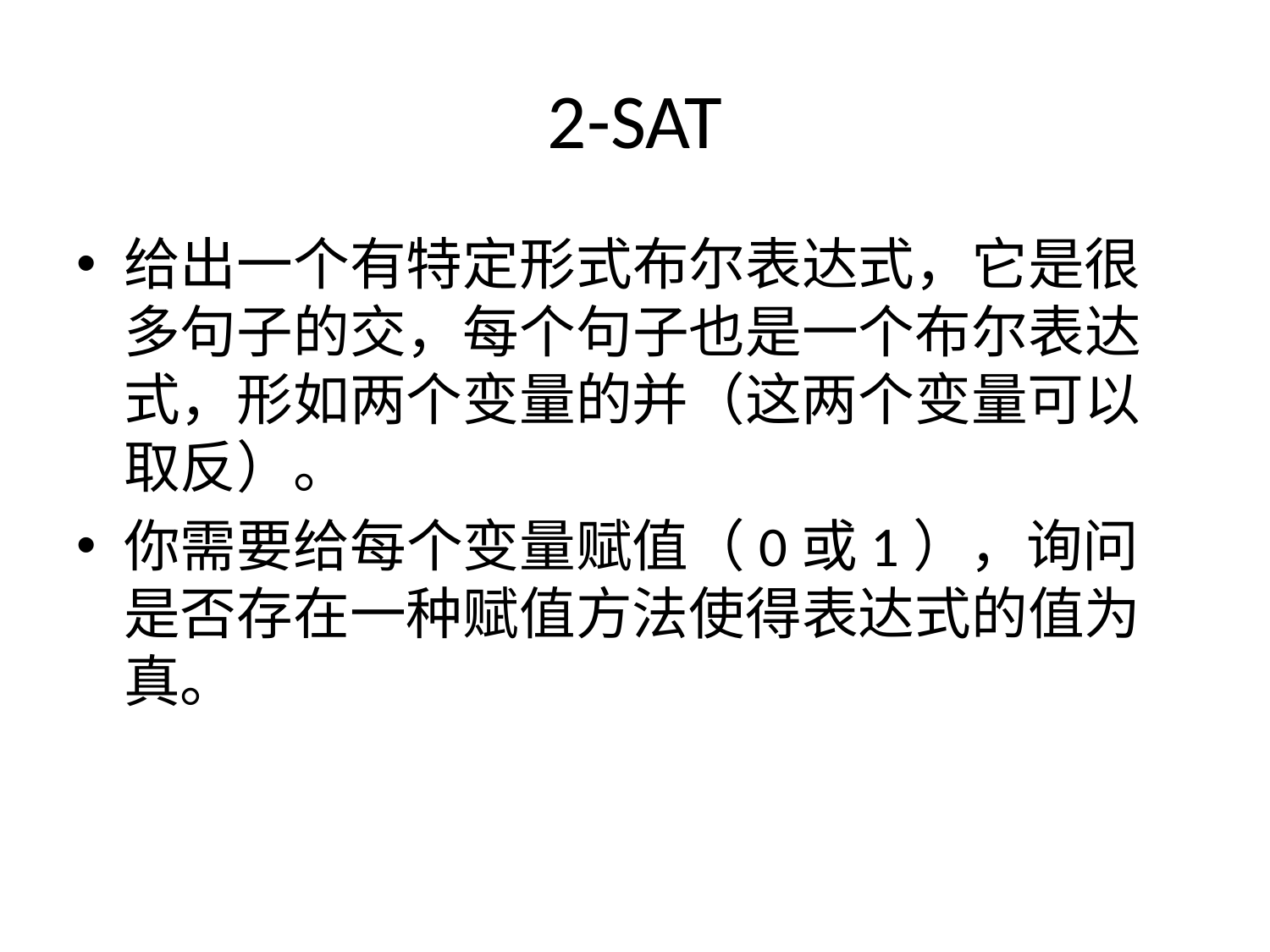

# 2-SAT
给出一个有特定形式布尔表达式，它是很多句子的交，每个句子也是一个布尔表达式，形如两个变量的并（这两个变量可以取反）。
你需要给每个变量赋值（0或1），询问是否存在一种赋值方法使得表达式的值为真。